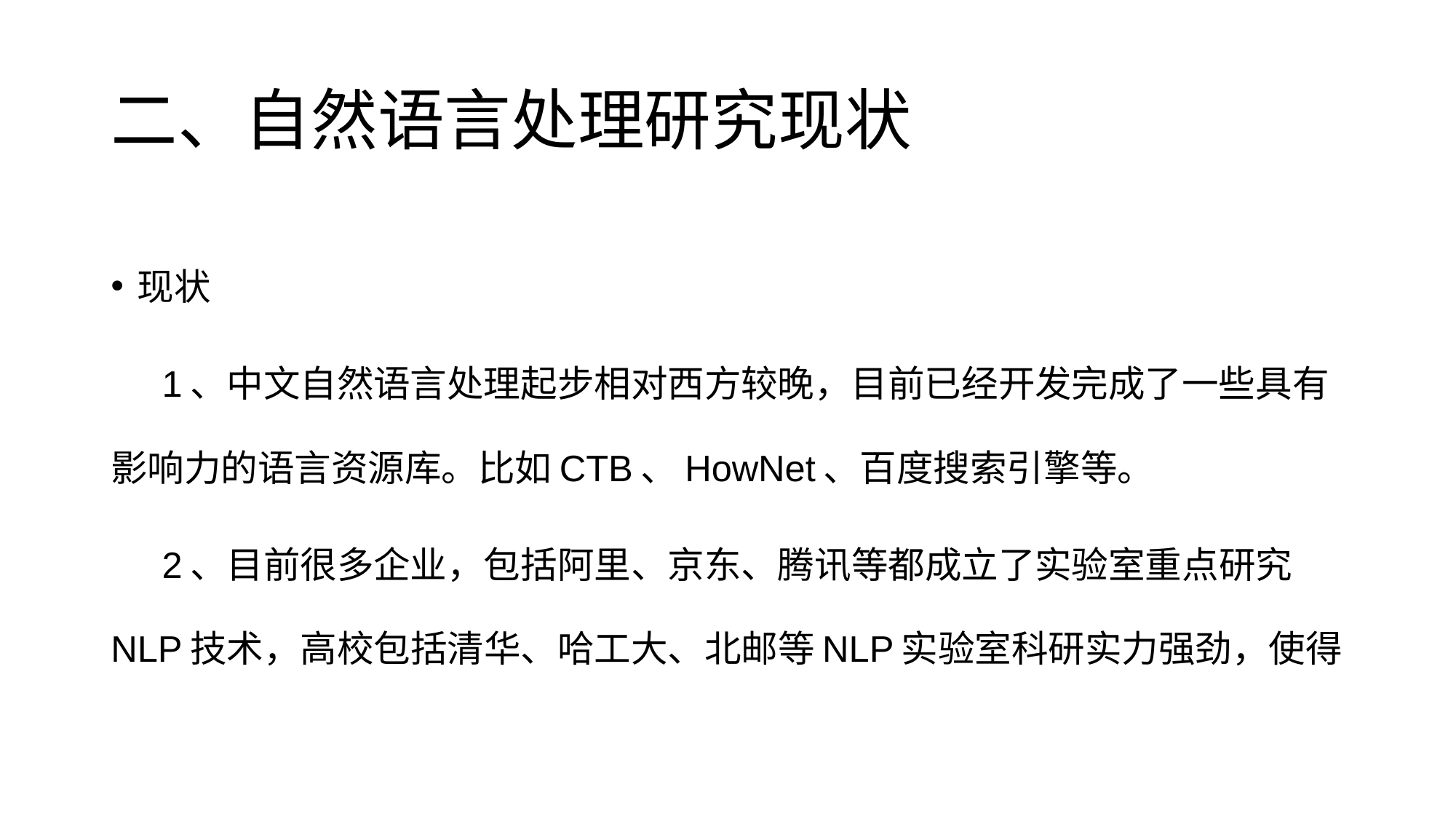

# 二、自然语言处理研究现状
现状
     1、中文自然语言处理起步相对西方较晚，目前已经开发完成了一些具有影响力的语言资源库。比如CTB、HowNet、百度搜索引擎等。
     2、目前很多企业，包括阿里、京东、腾讯等都成立了实验室重点研究NLP技术，高校包括清华、哈工大、北邮等NLP实验室科研实力强劲，使得